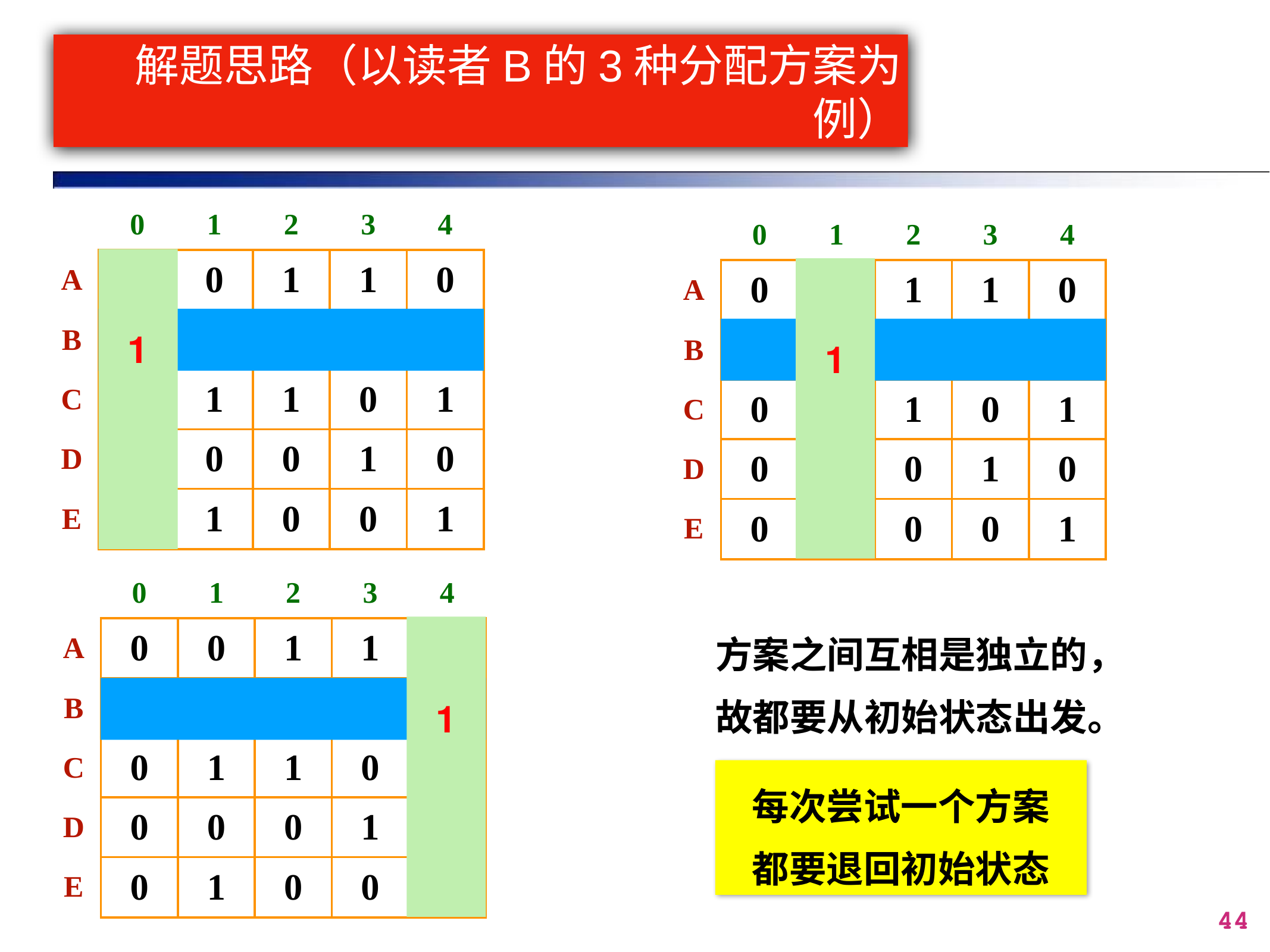

# 解题思路（以读者B的3种分配方案为例）
|  | 0 | 1 | 2 | 3 | 4 |
| --- | --- | --- | --- | --- | --- |
| A | 0 | 0 | 1 | 1 | 0 |
| B | 1 | 1 | 0 | 0 | 1 |
| C | 0 | 1 | 1 | 0 | 1 |
| D | 0 | 0 | 0 | 1 | 0 |
| E | 0 | 1 | 0 | 0 | 1 |
|  | 0 | 1 | 2 | 3 | 4 |
| --- | --- | --- | --- | --- | --- |
| A | 0 | 0 | 1 | 1 | 0 |
| B | 1 | 1 | 0 | 0 | 1 |
| C | 0 | 1 | 1 | 0 | 1 |
| D | 0 | 0 | 0 | 1 | 0 |
| E | 0 | 1 | 0 | 0 | 1 |

1

1

|  | 0 | 1 | 2 | 3 | 4 |
| --- | --- | --- | --- | --- | --- |
| A | 0 | 0 | 1 | 1 | 0 |
| B | 1 | 1 | 0 | 0 | 1 |
| C | 0 | 1 | 1 | 0 | 1 |
| D | 0 | 0 | 0 | 1 | 0 |
| E | 0 | 1 | 0 | 0 | 1 |
方案之间互相是独立的，故都要从初始状态出发。

1

每次尝试一个方案
都要退回初始状态
44